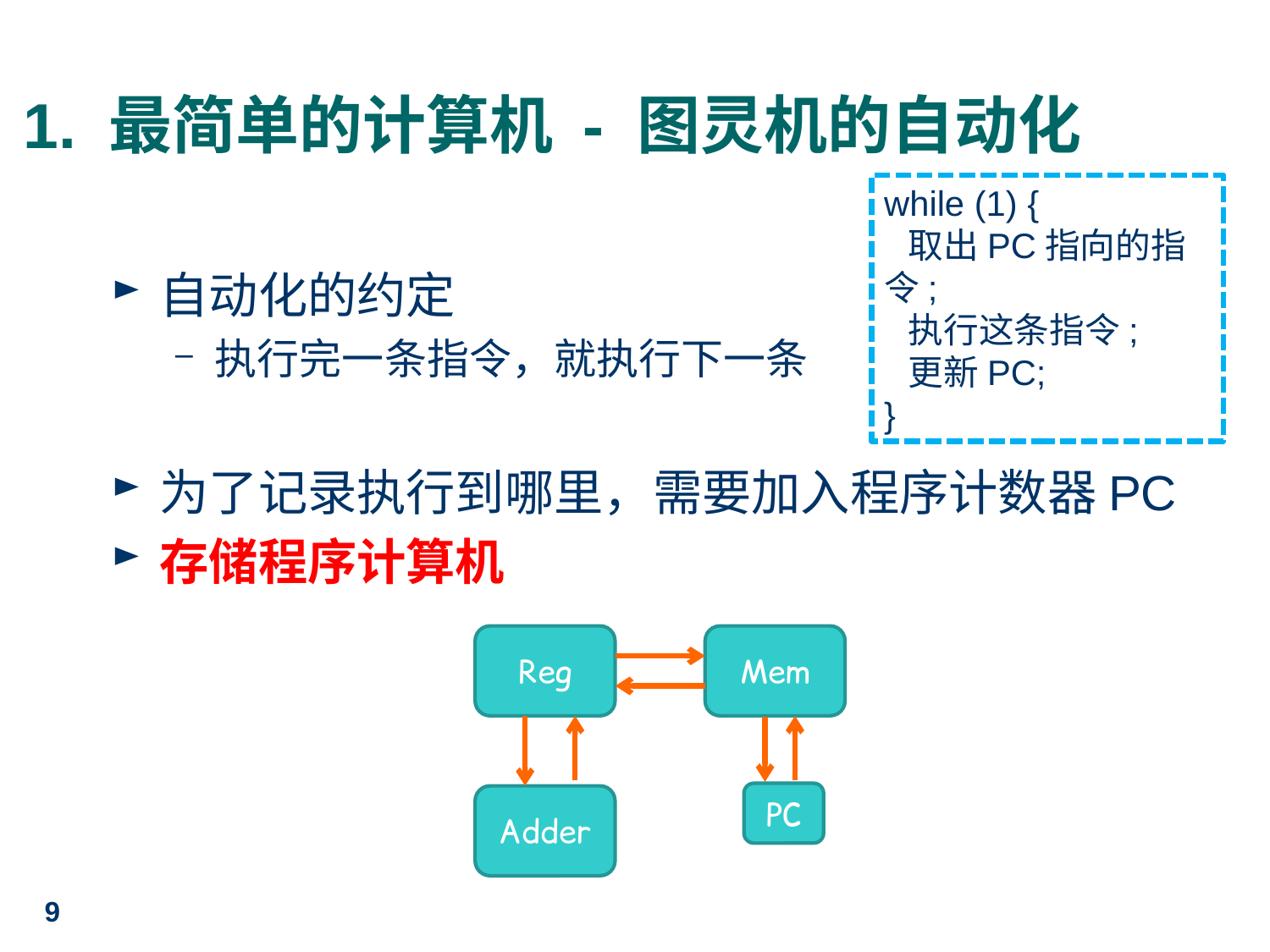

# 1. 最简单的计算机 - 图灵机的自动化
while (1) {
  取出PC指向的指令;
  执行这条指令;
  更新PC;
}
自动化的约定
执行完一条指令，就执行下一条

为了记录执行到哪里，需要加入程序计数器PC
存储程序计算机
Reg
Mem
PC
Adder
9